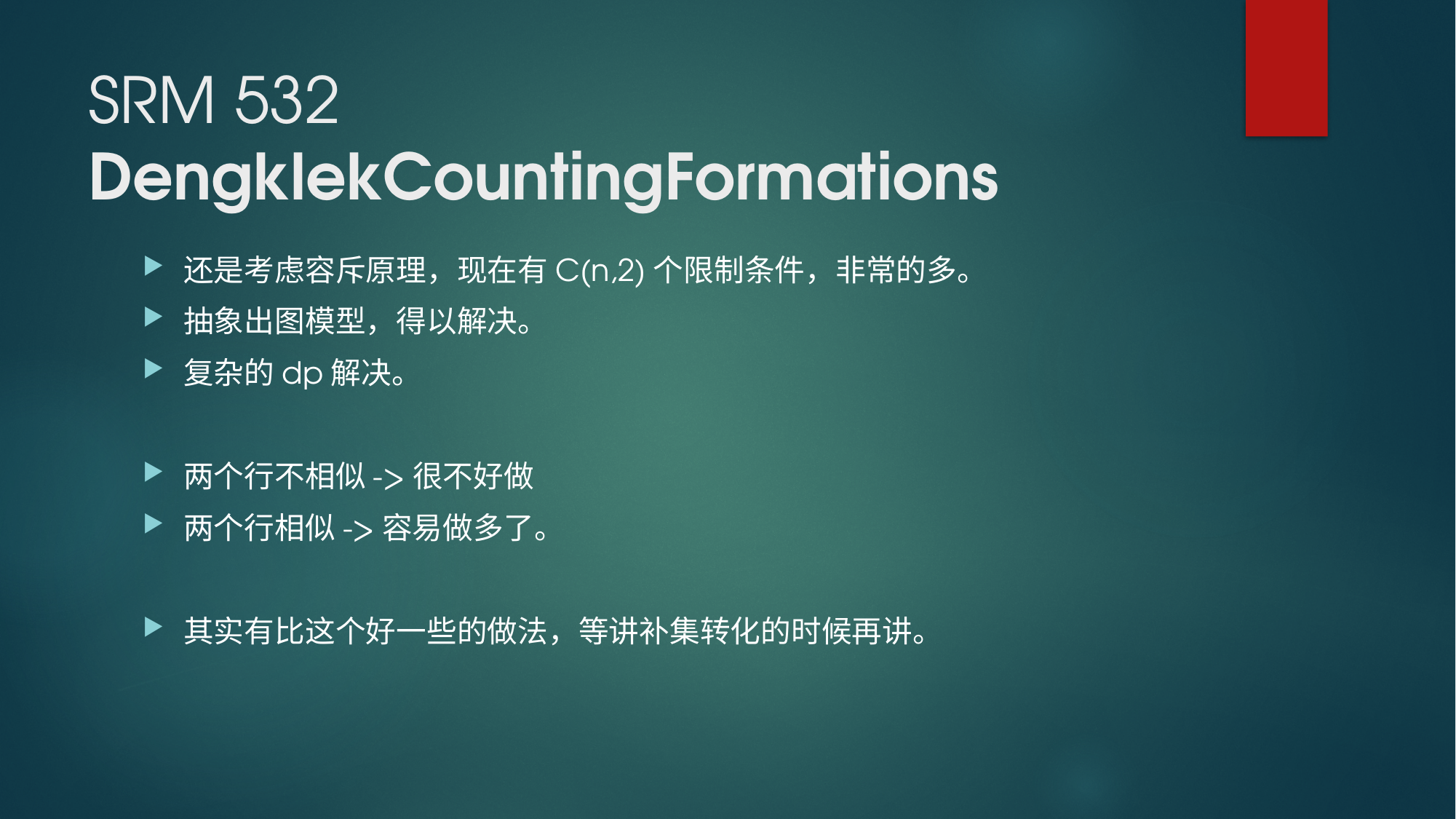

# SRM 532 DengklekCountingFormations
还是考虑容斥原理，现在有C(n,2)个限制条件，非常的多。
抽象出图模型，得以解决。
复杂的dp解决。

两个行不相似->很不好做
两个行相似->容易做多了。

其实有比这个好一些的做法，等讲补集转化的时候再讲。